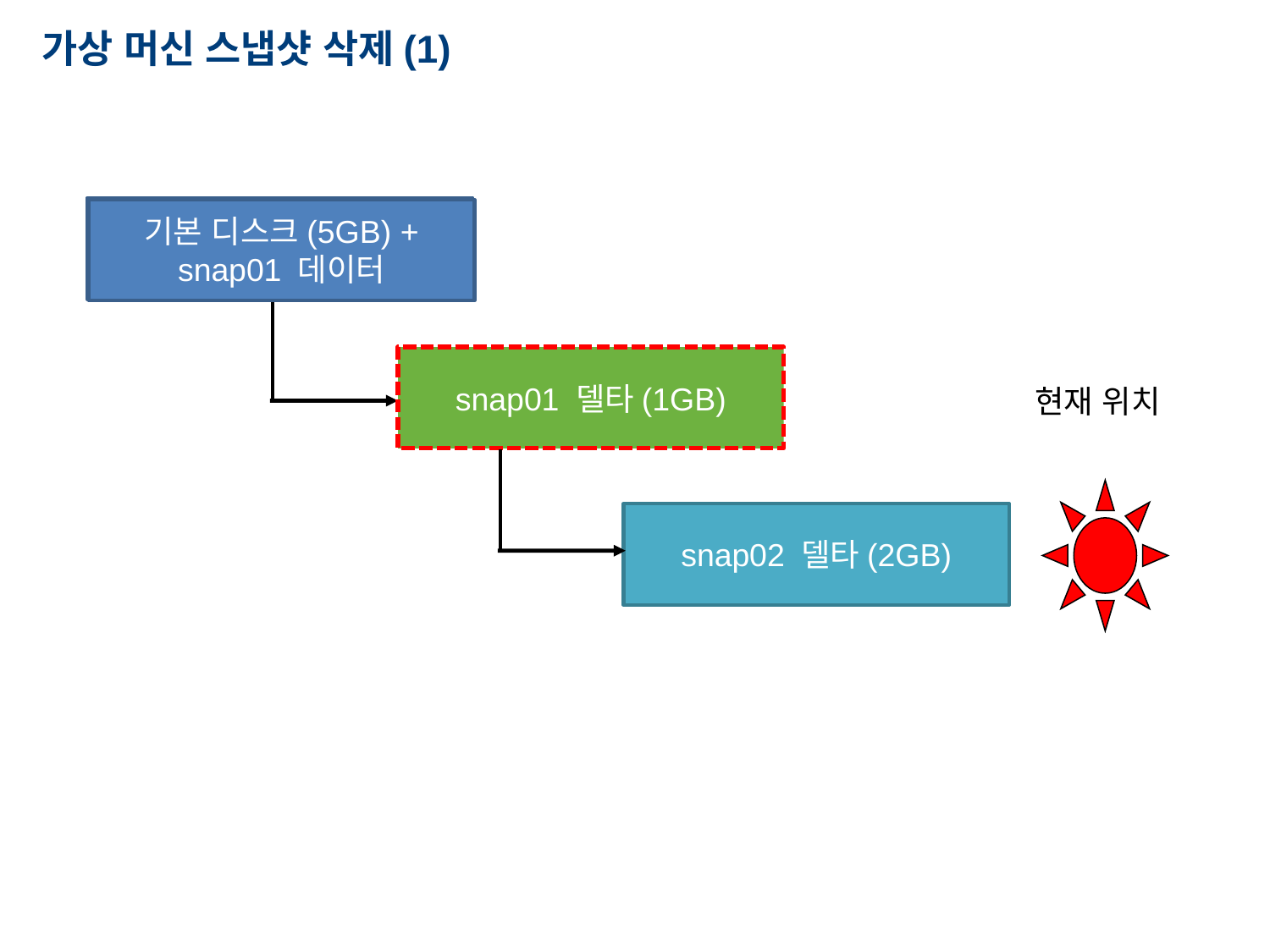

# 가상 머신 스냅샷 삭제(1)
기본 디스크(5GB)
기본 디스크(5GB) +
snap01 데이터

snap01 델타(1GB)
현재 위치

snap02 델타(2GB)